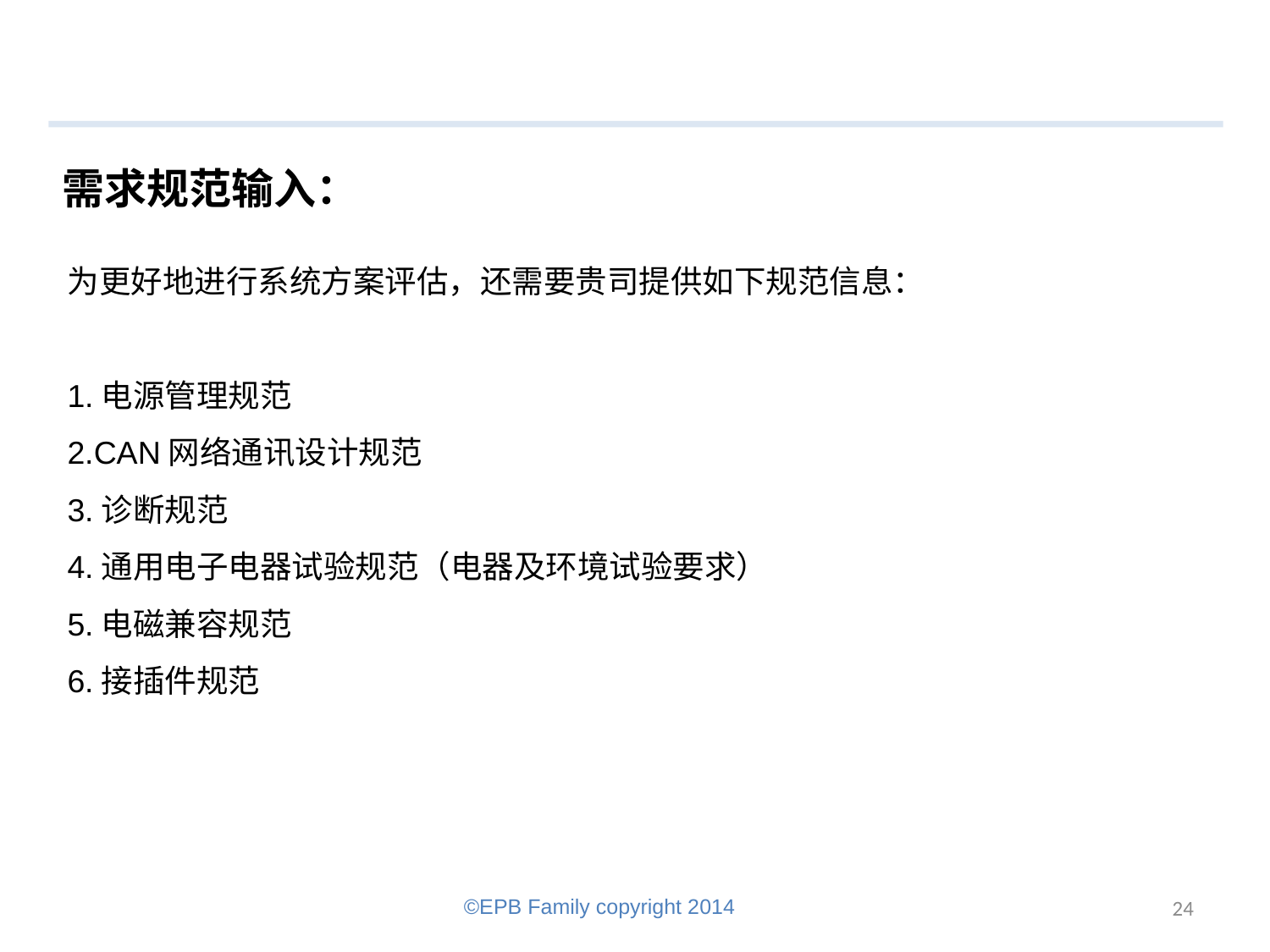

需求规范输入：
为更好地进行系统方案评估，还需要贵司提供如下规范信息：

1.电源管理规范
2.CAN网络通讯设计规范
3.诊断规范
4.通用电子电器试验规范（电器及环境试验要求）
5.电磁兼容规范
6.接插件规范
24